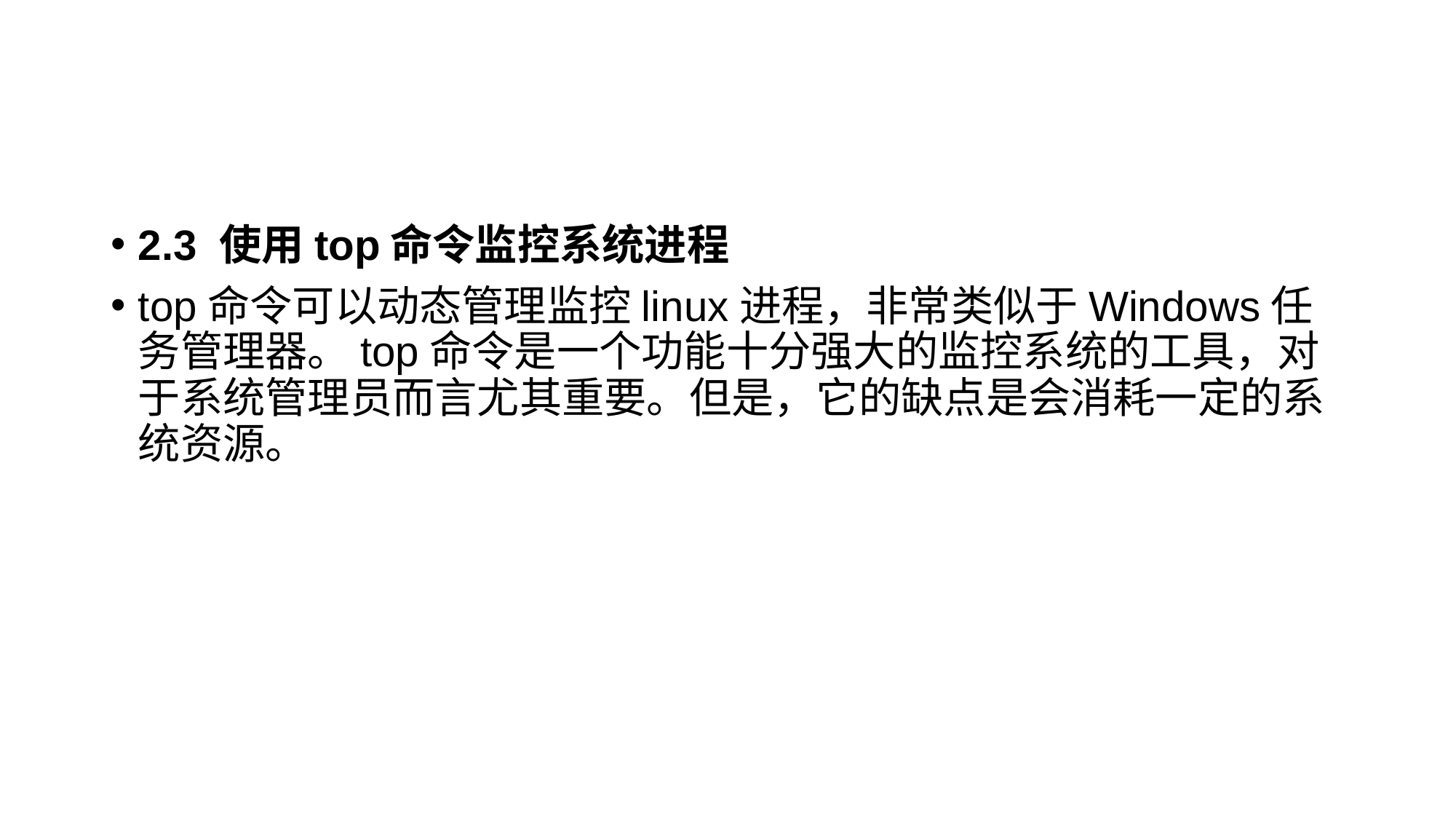

#
2.3 使用top命令监控系统进程
top命令可以动态管理监控linux进程，非常类似于Windows任务管理器。top命令是一个功能十分强大的监控系统的工具，对于系统管理员而言尤其重要。但是，它的缺点是会消耗一定的系统资源。